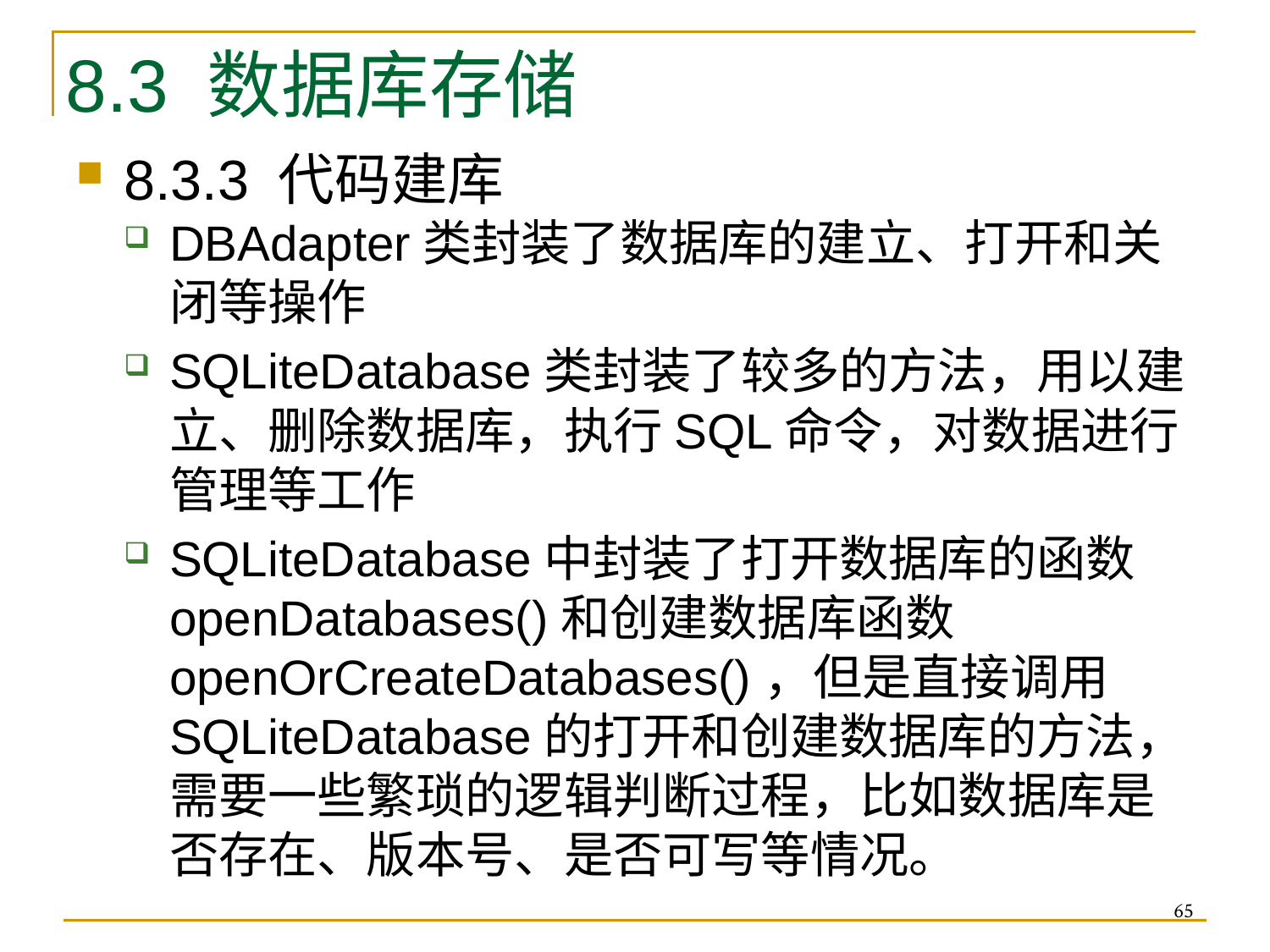

# 8.3 数据库存储
8.3.3 代码建库
DBAdapter类封装了数据库的建立、打开和关闭等操作
SQLiteDatabase类封装了较多的方法，用以建立、删除数据库，执行SQL命令，对数据进行管理等工作
SQLiteDatabase中封装了打开数据库的函数openDatabases()和创建数据库函数openOrCreateDatabases()，但是直接调用SQLiteDatabase的打开和创建数据库的方法，需要一些繁琐的逻辑判断过程，比如数据库是否存在、版本号、是否可写等情况。

65